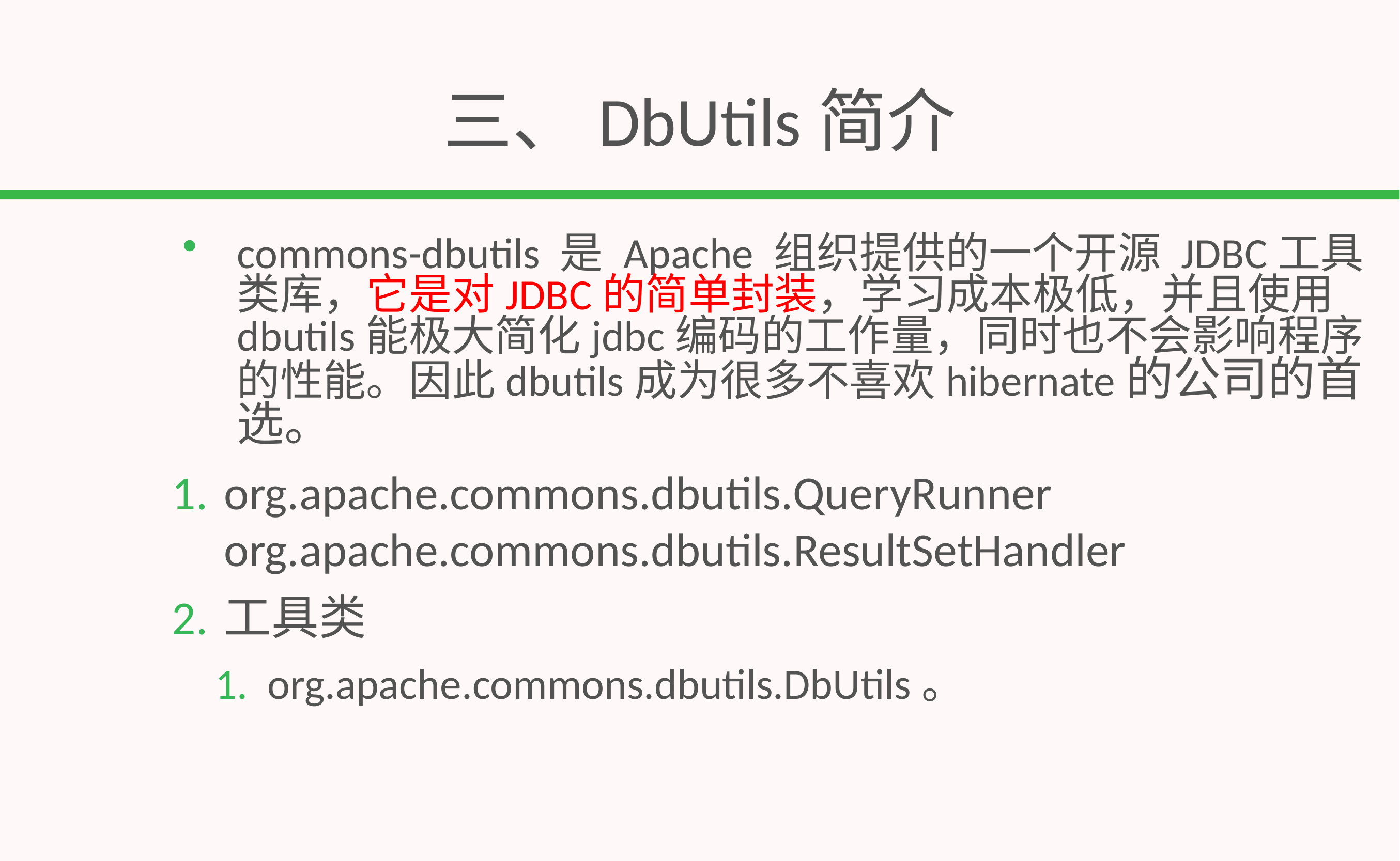

# 三、DbUtils简介
commons-dbutils 是 Apache 组织提供的一个开源 JDBC工具类库，它是对JDBC的简单封装，学习成本极低，并且使用dbutils能极大简化jdbc编码的工作量，同时也不会影响程序的性能。因此dbutils成为很多不喜欢hibernate的公司的首选。
org.apache.commons.dbutils.QueryRunner org.apache.commons.dbutils.ResultSetHandler
工具类
org.apache.commons.dbutils.DbUtils。